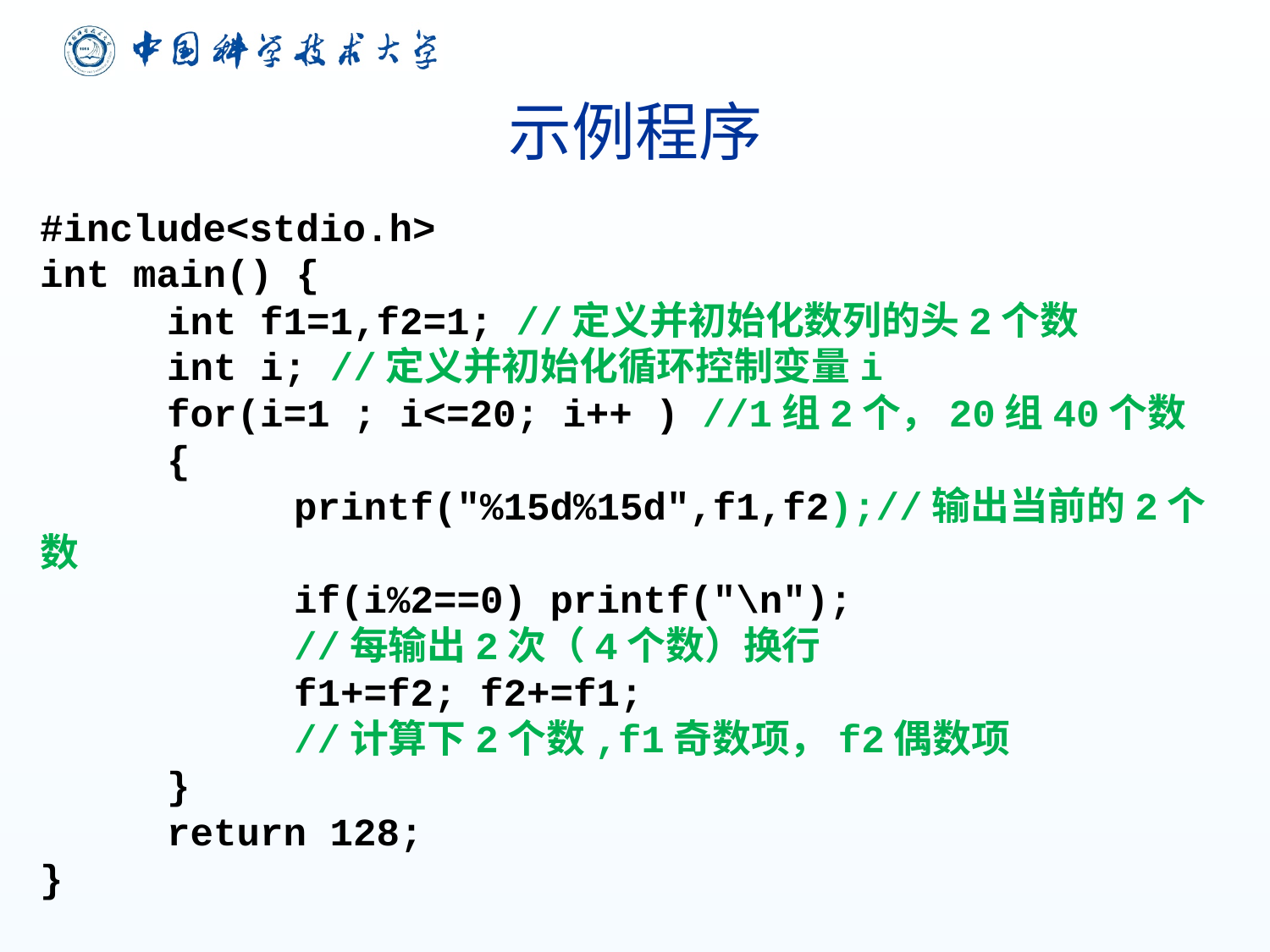

# 示例程序
#include<stdio.h>
int main() {
	int f1=1,f2=1; //定义并初始化数列的头2个数
	int i; //定义并初始化循环控制变量i
	for(i=1 ; i<=20; i++ ) //1组2个，20组40个数
	{
		printf("%15d%15d",f1,f2);//输出当前的2个数
		if(i%2==0) printf("\n");
		//每输出2次（4个数）换行
		f1+=f2; f2+=f1;
     		//计算下2个数,f1奇数项，f2偶数项
	}
	return 128;
}